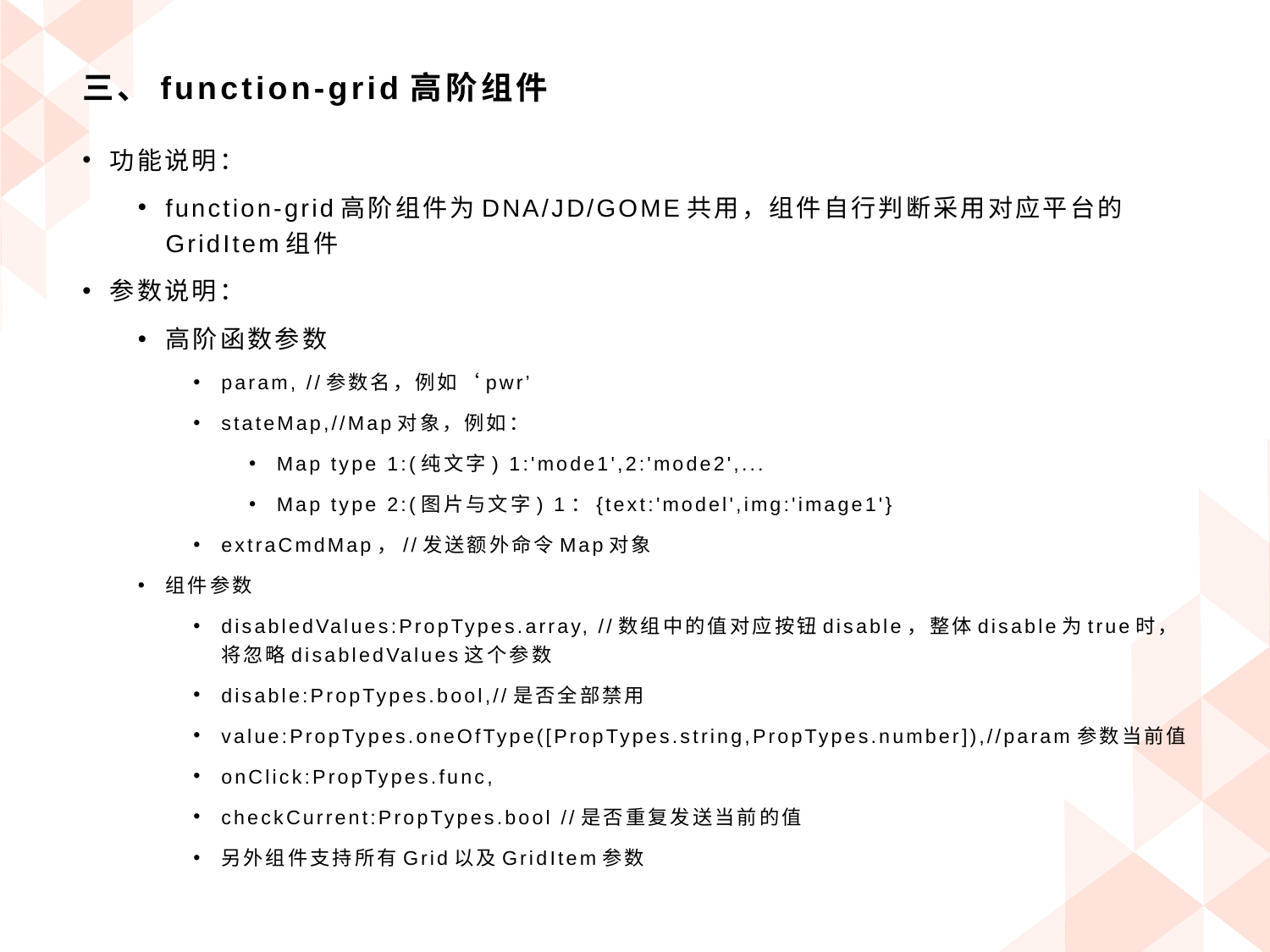

# 三、function-grid高阶组件
功能说明：
function-grid高阶组件为DNA/JD/GOME共用，组件自行判断采用对应平台的GridItem组件
参数说明：
高阶函数参数
param, //参数名，例如‘pwr’
stateMap,//Map对象，例如：
Map type 1:(纯文字) 1:'mode1',2:'mode2',...
Map type 2:(图片与文字) 1：{text:'model',img:'image1'}
extraCmdMap，//发送额外命令Map对象
组件参数
disabledValues:PropTypes.array, //数组中的值对应按钮disable，整体disable为true时，将忽略disabledValues这个参数
disable:PropTypes.bool,//是否全部禁用
value:PropTypes.oneOfType([PropTypes.string,PropTypes.number]),//param参数当前值
onClick:PropTypes.func,
checkCurrent:PropTypes.bool //是否重复发送当前的值
另外组件支持所有Grid以及GridItem参数